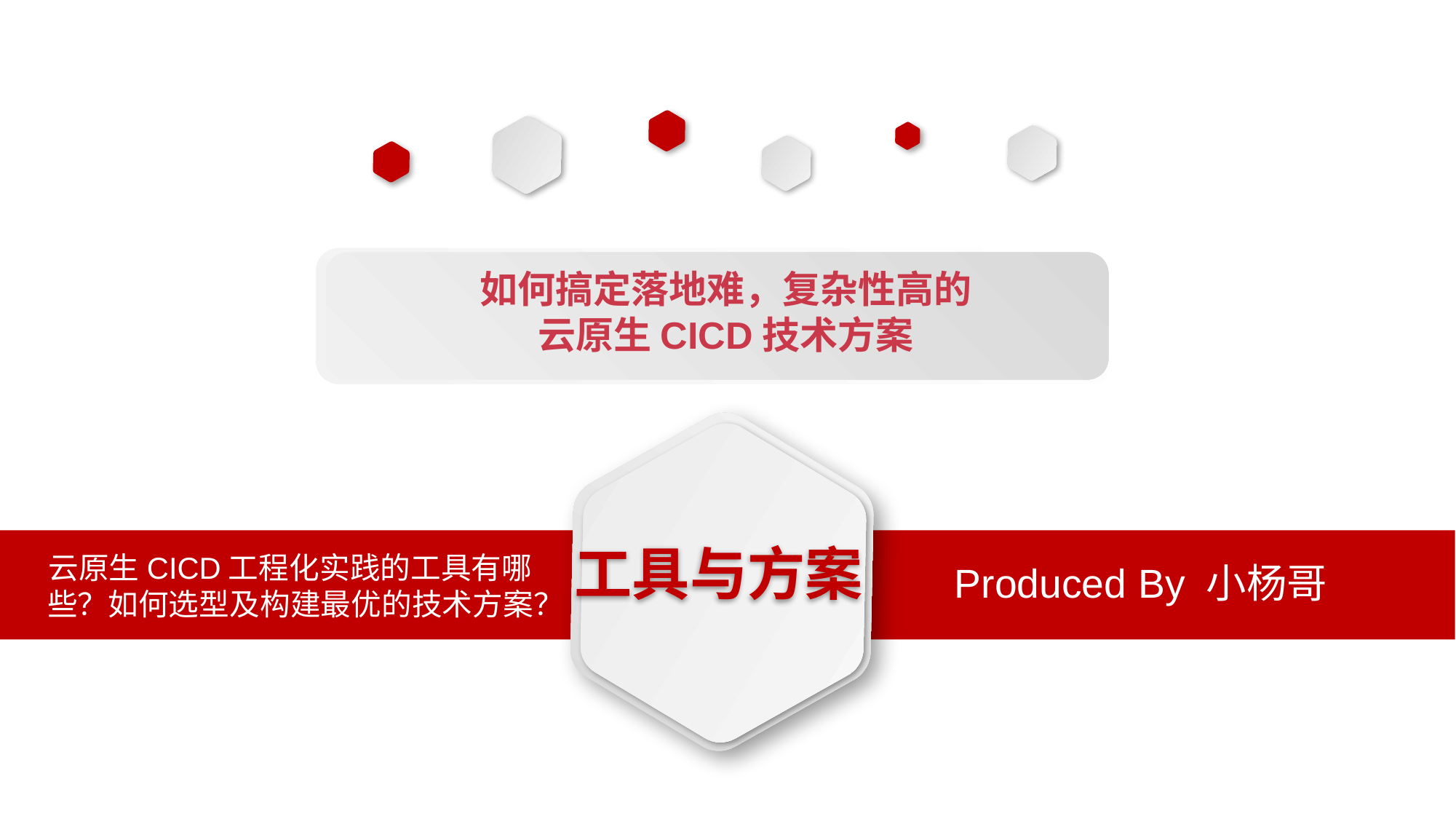

如何搞定落地难，复杂性高的
云原生CICD技术方案

工具与方案
云原生CICD工程化实践的工具有哪些？如何选型及构建最优的技术方案？
Produced By 小杨哥